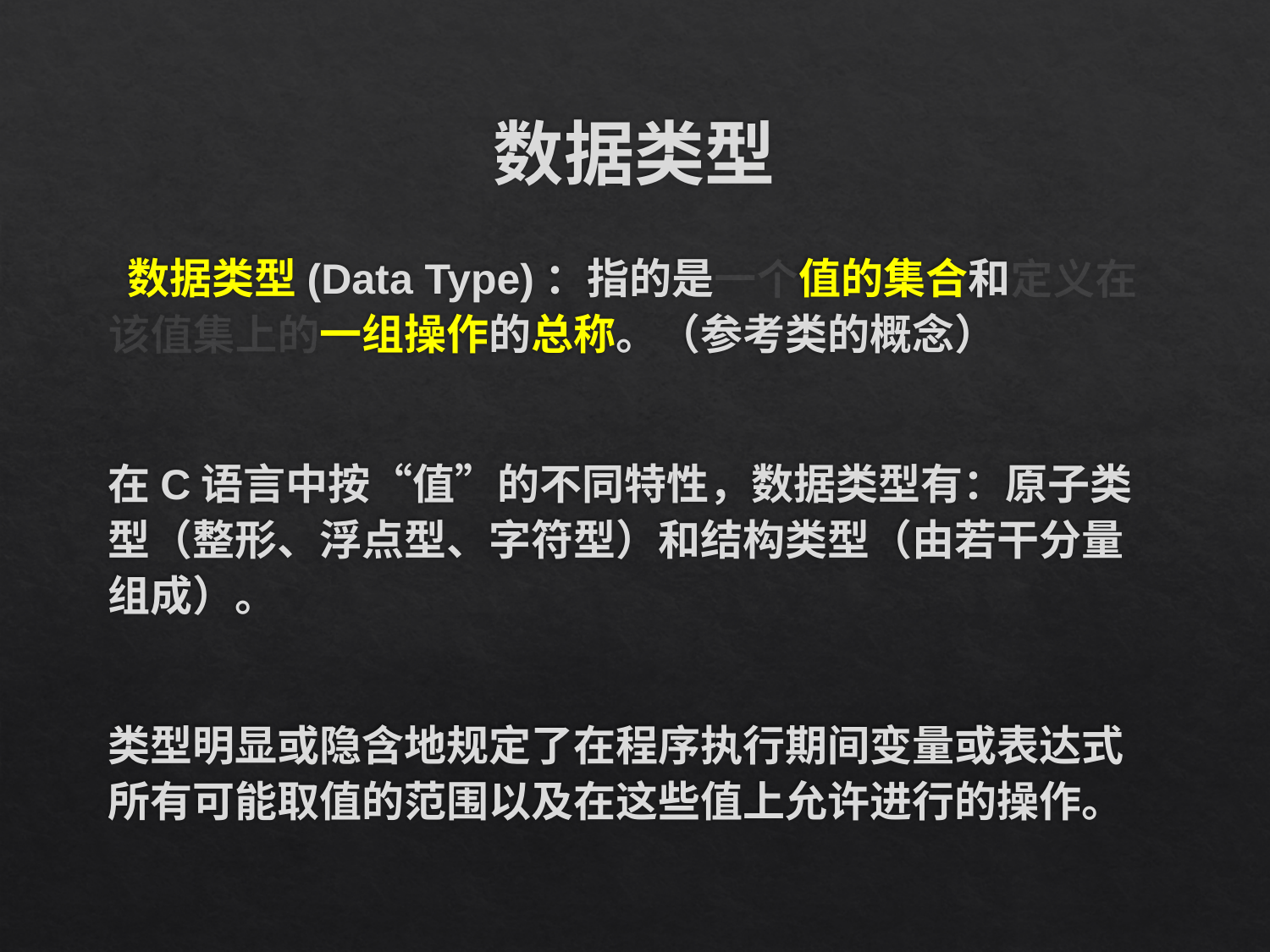

# 数据类型
 数据类型(Data Type)：指的是一个值的集合和定义在该值集上的一组操作的总称。（参考类的概念）

在C语言中按“值”的不同特性，数据类型有：原子类型（整形、浮点型、字符型）和结构类型（由若干分量组成）。

类型明显或隐含地规定了在程序执行期间变量或表达式所有可能取值的范围以及在这些值上允许进行的操作。